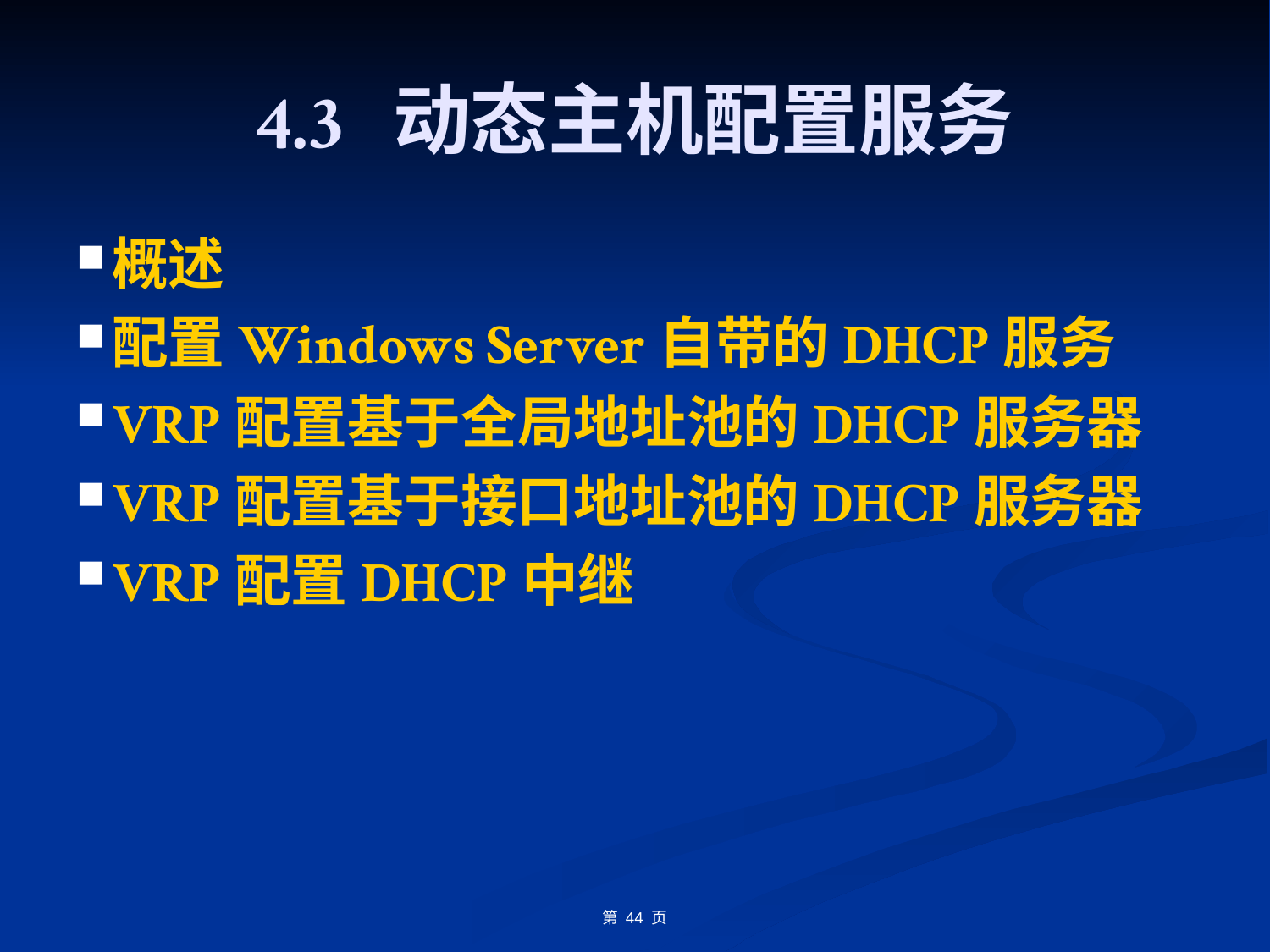

# 4.3  动态主机配置服务
概述
配置Windows Server自带的DHCP服务
VRP配置基于全局地址池的DHCP服务器
VRP配置基于接口地址池的DHCP服务器
VRP配置DHCP中继
第 44 页